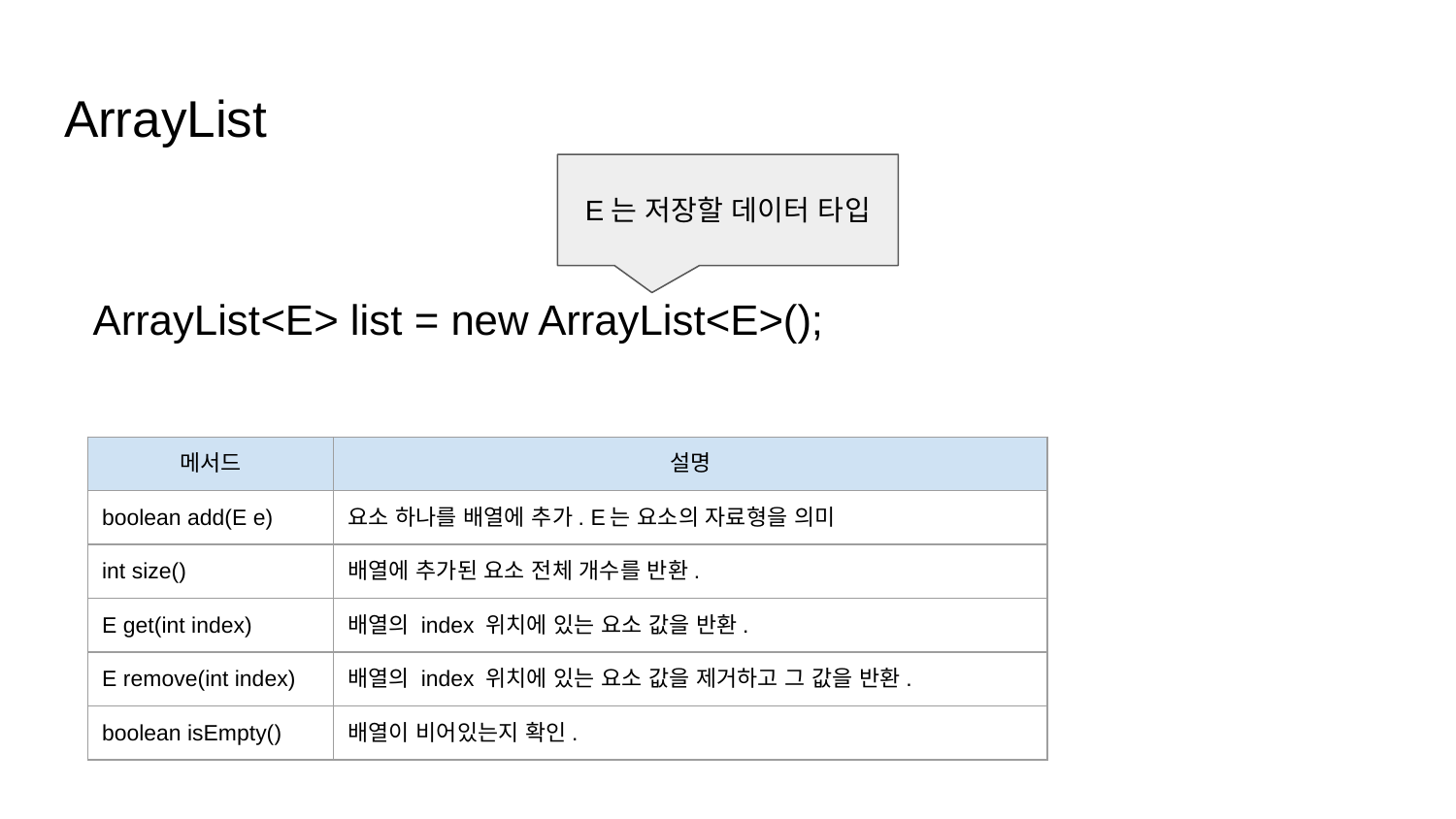

# ArrayList
E는 저장할 데이터 타입
ArrayList<E> list = new ArrayList<E>();
| 메서드 | 설명 |
| --- | --- |
| boolean add(E e) | 요소 하나를 배열에 추가. E는 요소의 자료형을 의미 |
| int size() | 배열에 추가된 요소 전체 개수를 반환. |
| E get(int index) | 배열의 index 위치에 있는 요소 값을 반환. |
| E remove(int index) | 배열의 index 위치에 있는 요소 값을 제거하고 그 값을 반환. |
| boolean isEmpty() | 배열이 비어있는지 확인. |